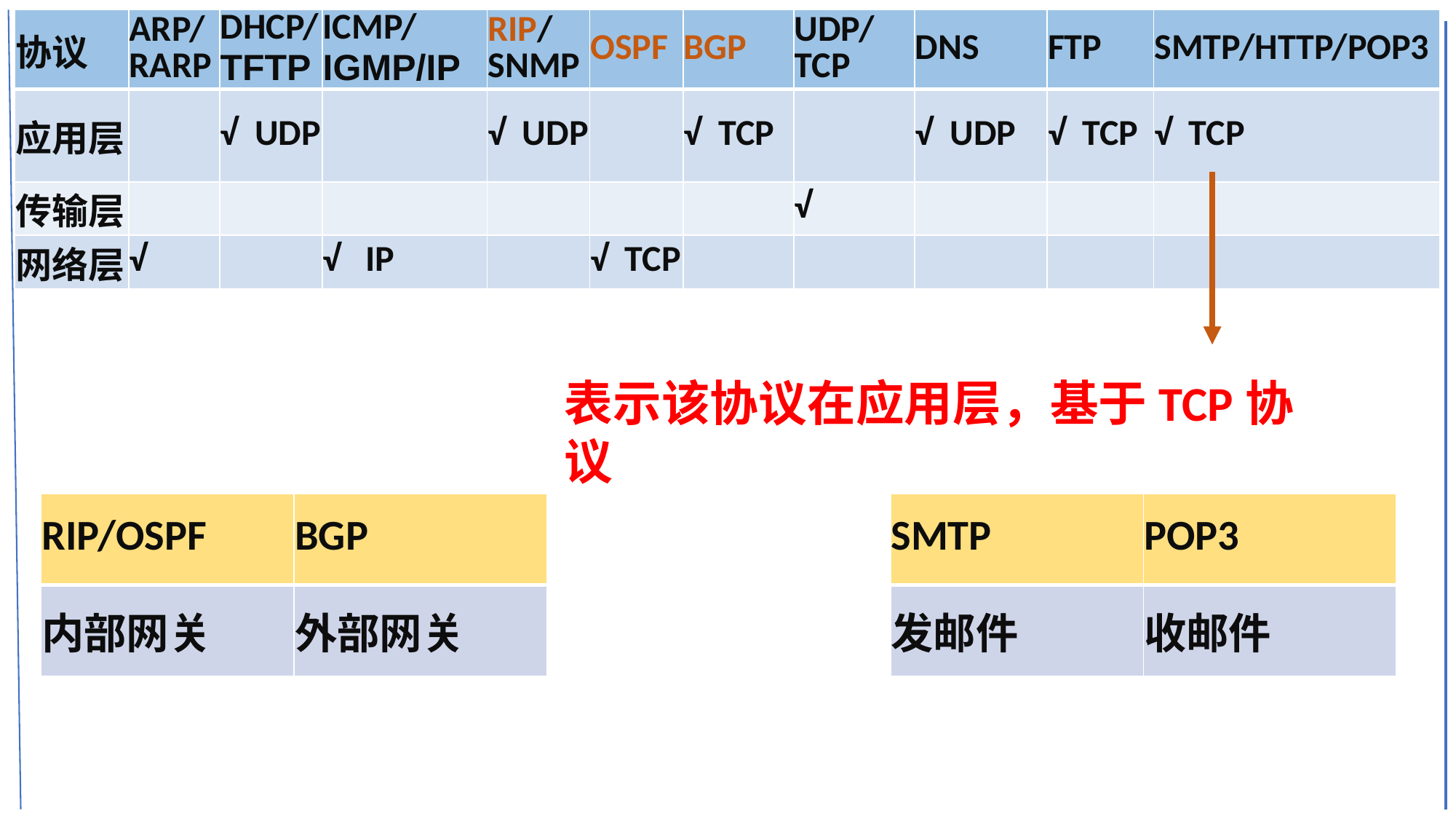

| 协议 | ARP/ RARP | DHCP/ TFTP | ICMP/ IGMP/IP | RIP/ SNMP | OSPF | BGP | UDP/ TCP | DNS | FTP | SMTP/HTTP/POP3 |
| --- | --- | --- | --- | --- | --- | --- | --- | --- | --- | --- |
| 应用层 |  | √ UDP |  | √ UDP |  | √ TCP |  | √ UDP | √ TCP | √ TCP |
| 传输层 |  |  |  |  |  |  | √ |  |  |  |
| 网络层 | √ |  | √ IP |  | √ TCP |  |  |  |  |  |
表示该协议在应用层，基于TCP协议
| RIP/OSPF | BGP |
| --- | --- |
| 内部网关 | 外部网关 |
| SMTP | POP3 |
| --- | --- |
| 发邮件 | 收邮件 |